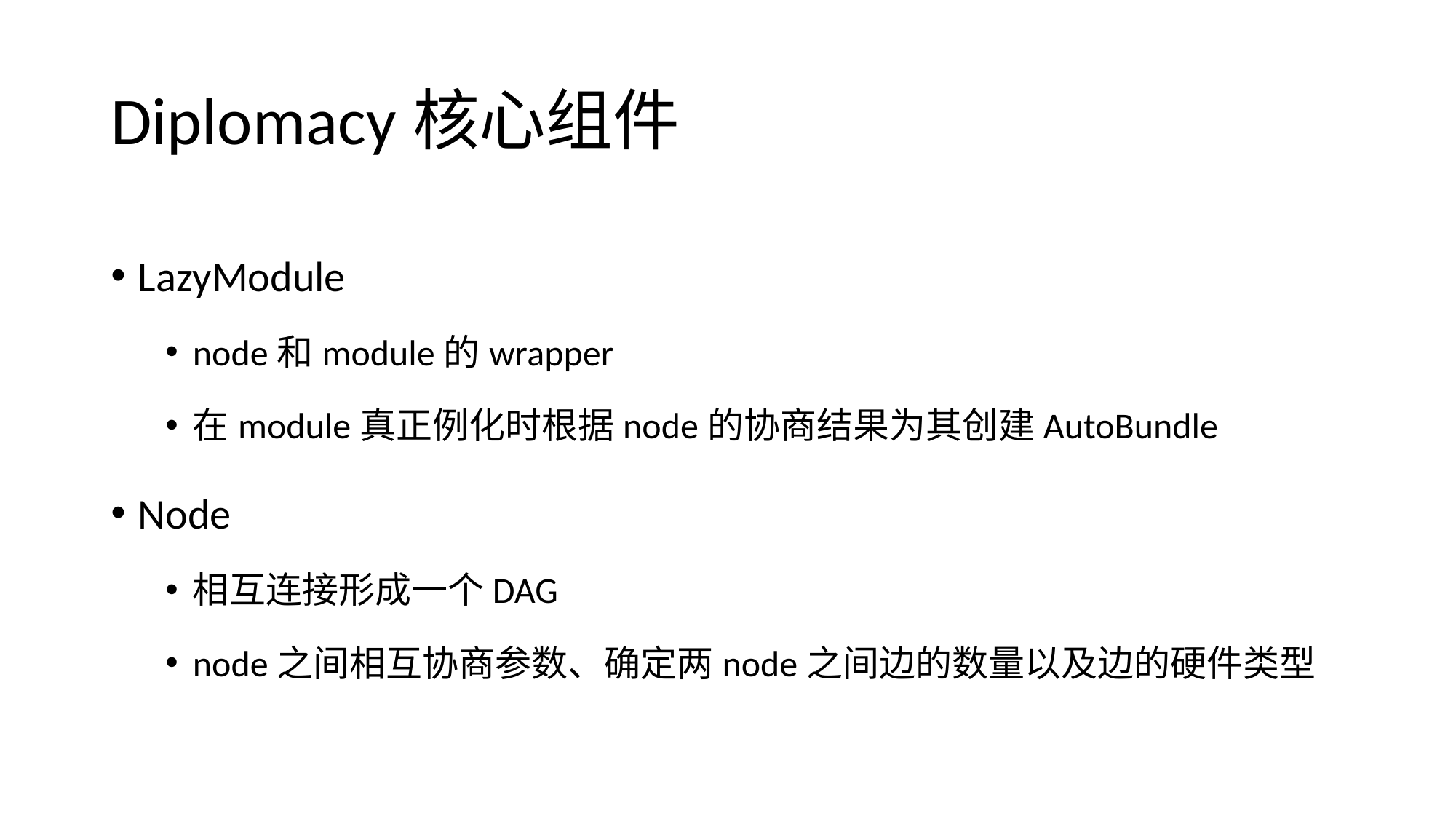

# Diplomacy核心组件
LazyModule
node和module的wrapper
在module真正例化时根据node的协商结果为其创建AutoBundle
Node
相互连接形成一个DAG
node之间相互协商参数、确定两node之间边的数量以及边的硬件类型